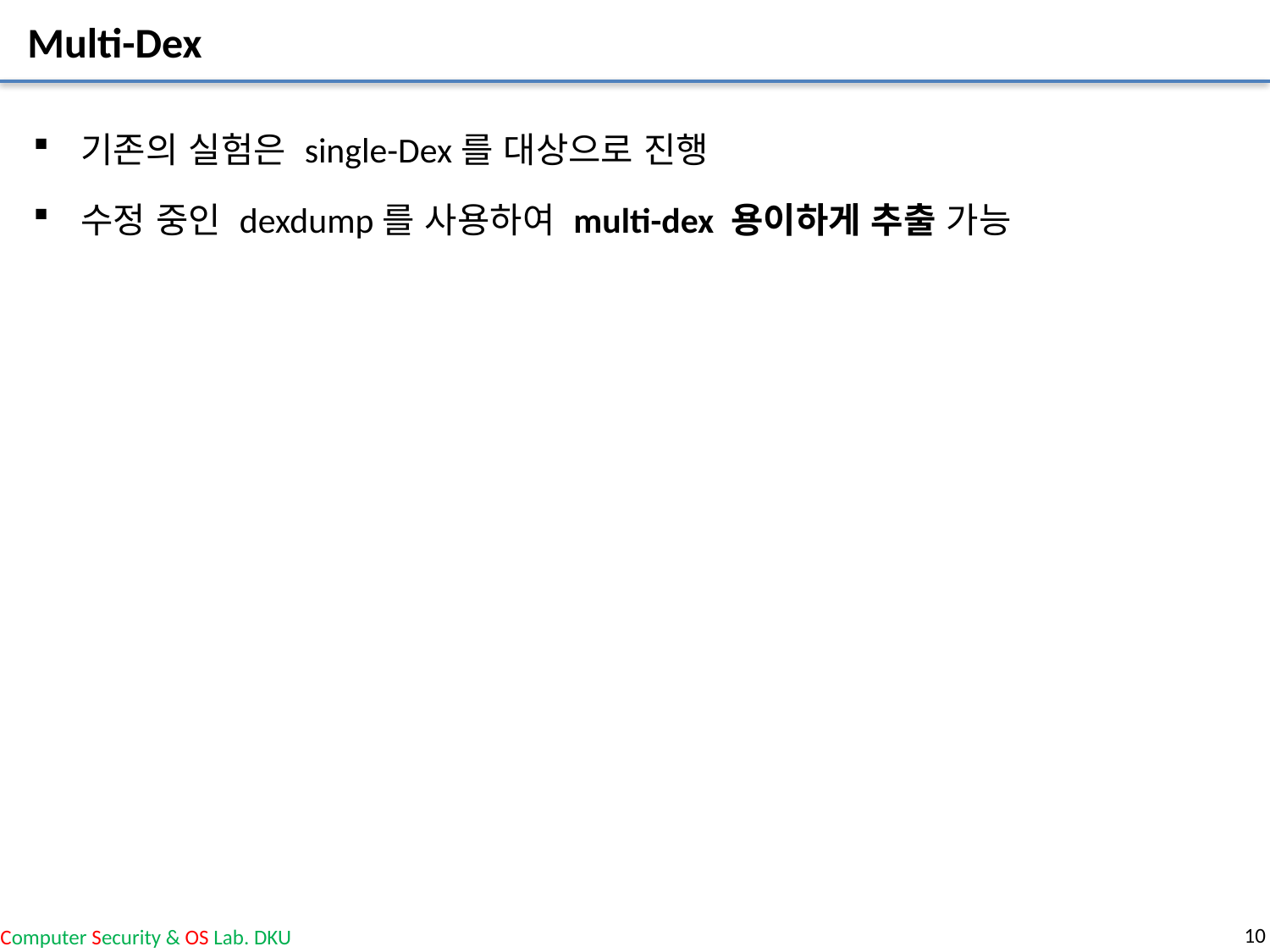

# Multi-Dex
기존의 실험은 single-Dex를 대상으로 진행
수정 중인 dexdump를 사용하여 multi-dex 용이하게 추출 가능
10